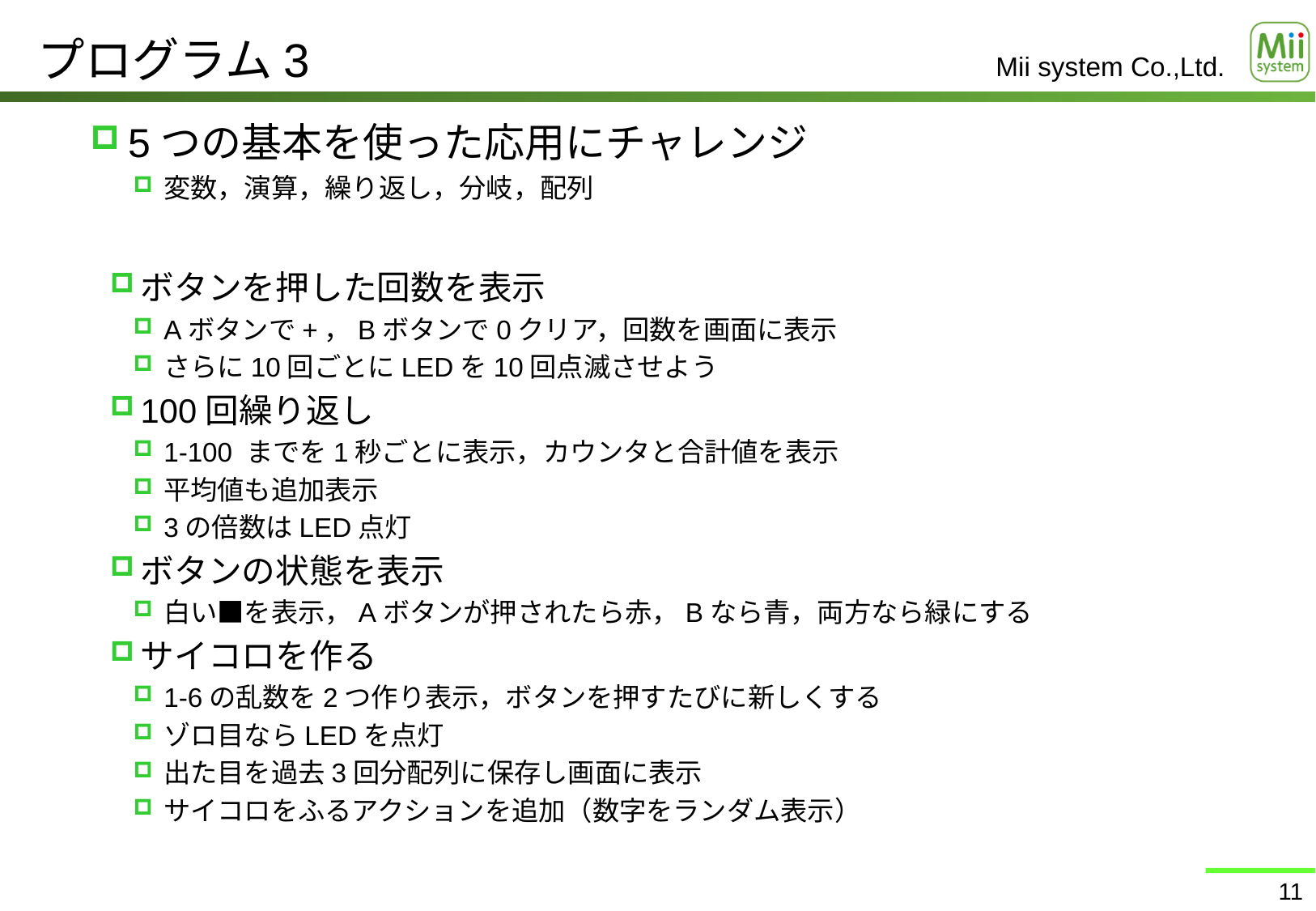

# プログラム3
5つの基本を使った応用にチャレンジ
変数，演算，繰り返し，分岐，配列

ボタンを押した回数を表示
Aボタンで+，Bボタンで0クリア，回数を画面に表示
さらに10回ごとにLEDを10回点滅させよう
100回繰り返し
1-100 までを1秒ごとに表示，カウンタと合計値を表示
平均値も追加表示
3の倍数はLED点灯
ボタンの状態を表示
白い■を表示，Aボタンが押されたら赤，Bなら青，両方なら緑にする
サイコロを作る
1-6の乱数を2つ作り表示，ボタンを押すたびに新しくする
ゾロ目ならLEDを点灯
出た目を過去3回分配列に保存し画面に表示
サイコロをふるアクションを追加（数字をランダム表示）

11